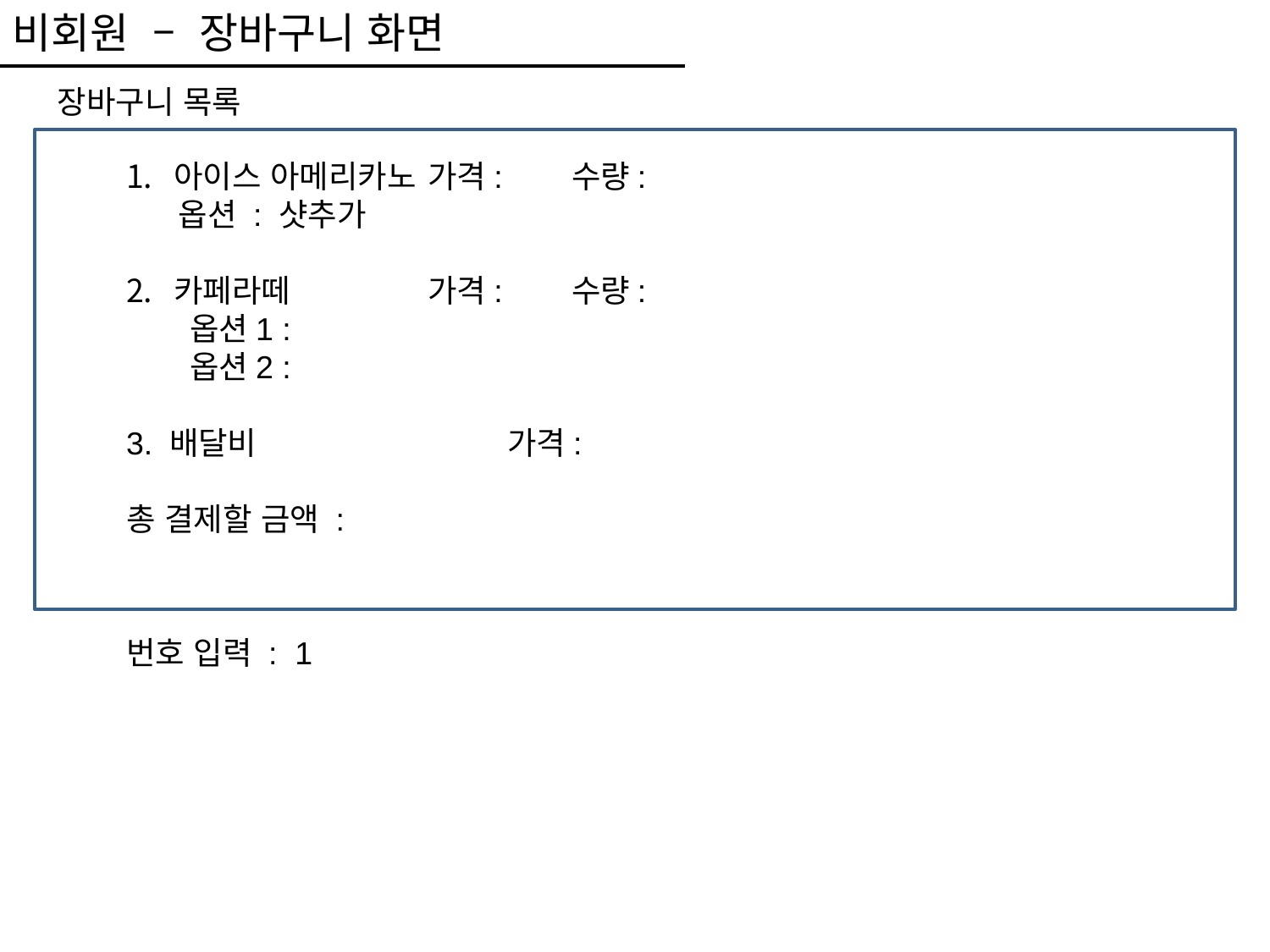

비회원  –  장바구니 화면
장바구니 목록

아이스 아메리카노 	가격:	 수량:
     옵션 : 샷추가

카페라떼		가격:	 수량:
옵션1 :
옵션2 :

3. 배달비 		가격:

총 결제할 금액 :
번호 입력 :  1